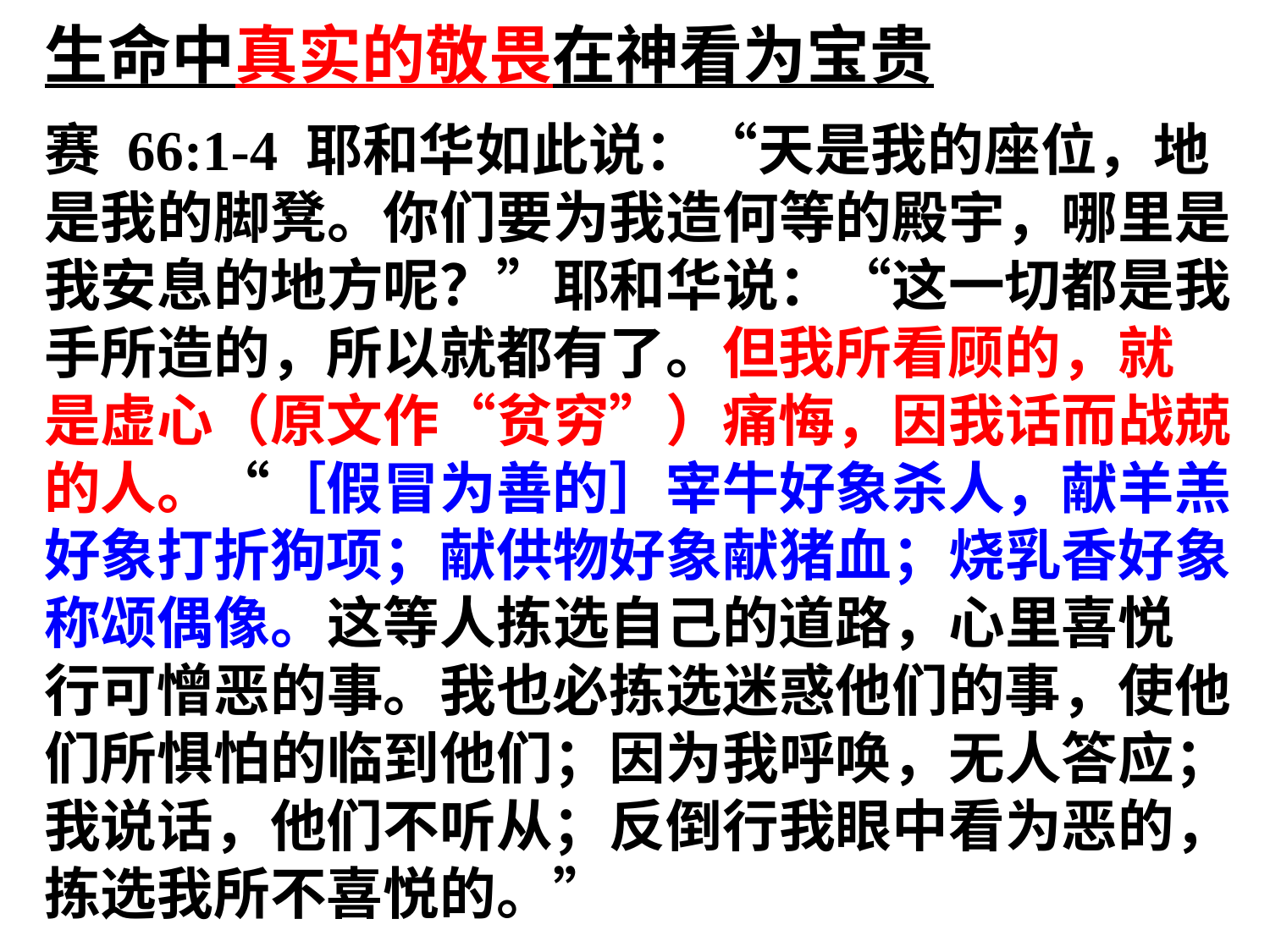

# 生命中真实的敬畏在神看为宝贵
赛 66:1-4 耶和华如此说：“天是我的座位，地是我的脚凳。你们要为我造何等的殿宇，哪里是我安息的地方呢？”耶和华说：“这一切都是我手所造的，所以就都有了。但我所看顾的，就是虚心（原文作“贫穷”）痛悔，因我话而战兢的人。“［假冒为善的］宰牛好象杀人，献羊羔好象打折狗项；献供物好象献猪血；烧乳香好象称颂偶像。这等人拣选自己的道路，心里喜悦行可憎恶的事。我也必拣选迷惑他们的事，使他们所惧怕的临到他们；因为我呼唤，无人答应；我说话，他们不听从；反倒行我眼中看为恶的，拣选我所不喜悦的。”